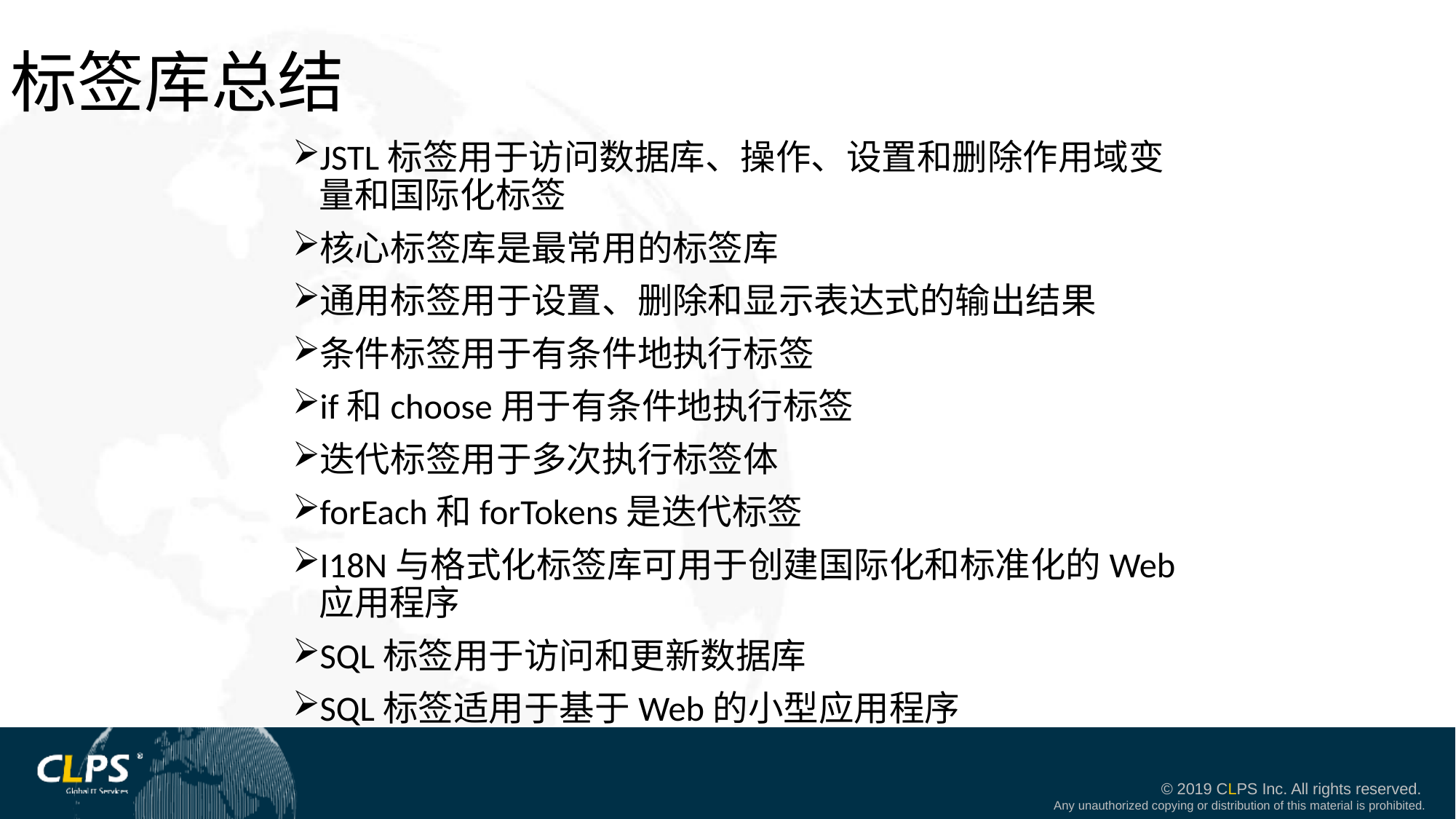

标签库总结
JSTL标签用于访问数据库、操作、设置和删除作用域变量和国际化标签
核心标签库是最常用的标签库
通用标签用于设置、删除和显示表达式的输出结果
条件标签用于有条件地执行标签
if和choose用于有条件地执行标签
迭代标签用于多次执行标签体
forEach和forTokens是迭代标签
I18N与格式化标签库可用于创建国际化和标准化的Web应用程序
SQL标签用于访问和更新数据库
SQL标签适用于基于Web的小型应用程序